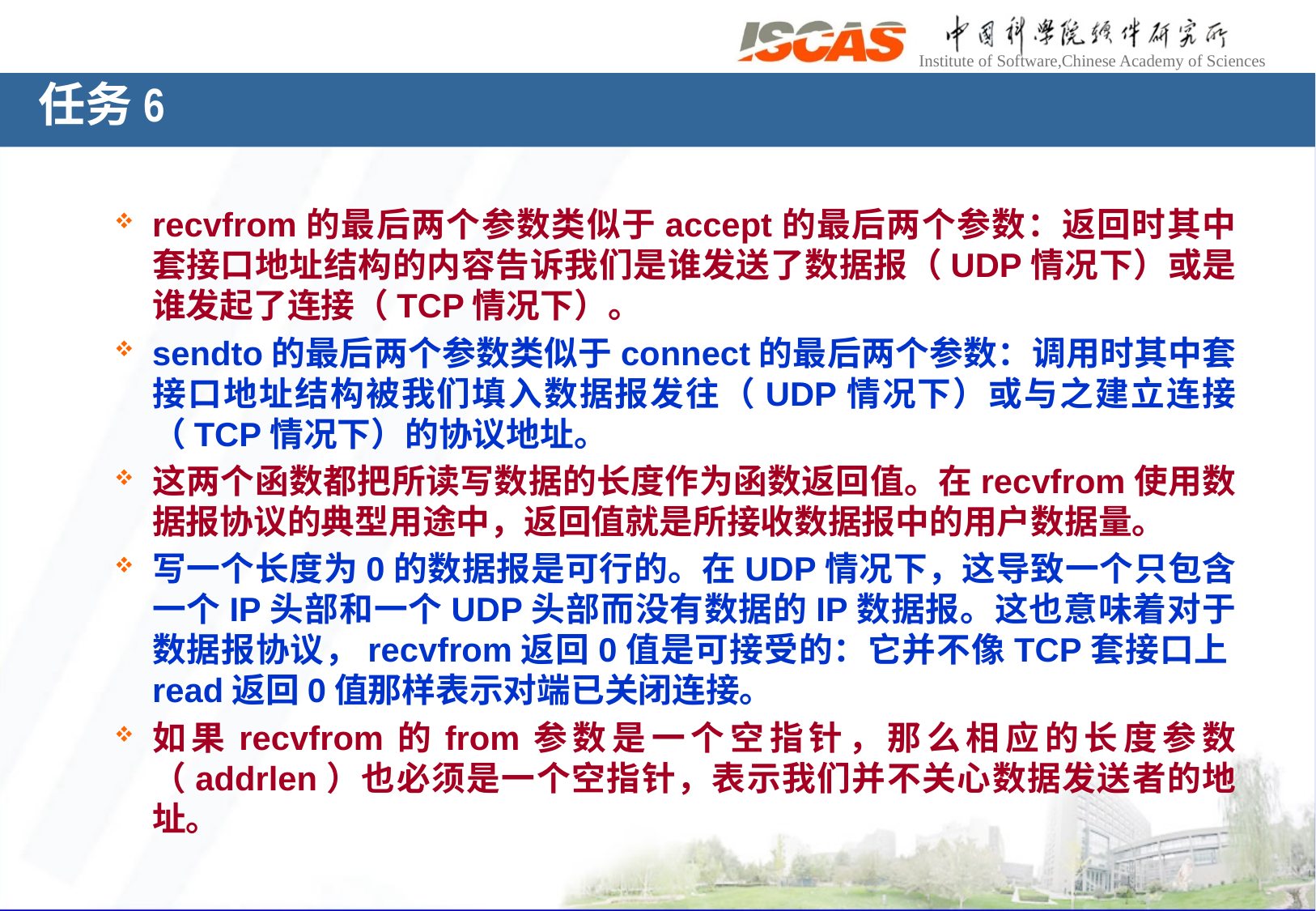

任务6
recvfrom的最后两个参数类似于accept的最后两个参数：返回时其中套接口地址结构的内容告诉我们是谁发送了数据报（UDP情况下）或是谁发起了连接（TCP情况下）。
sendto的最后两个参数类似于connect的最后两个参数：调用时其中套接口地址结构被我们填入数据报发往（UDP情况下）或与之建立连接（TCP情况下）的协议地址。
这两个函数都把所读写数据的长度作为函数返回值。在recvfrom使用数据报协议的典型用途中，返回值就是所接收数据报中的用户数据量。
写一个长度为0的数据报是可行的。在UDP情况下，这导致一个只包含一个IP头部和一个UDP头部而没有数据的IP数据报。这也意味着对于数据报协议，recvfrom返回0值是可接受的：它并不像TCP套接口上read返回0值那样表示对端已关闭连接。
如果recvfrom的from参数是一个空指针，那么相应的长度参数（addrlen）也必须是一个空指针，表示我们并不关心数据发送者的地址。